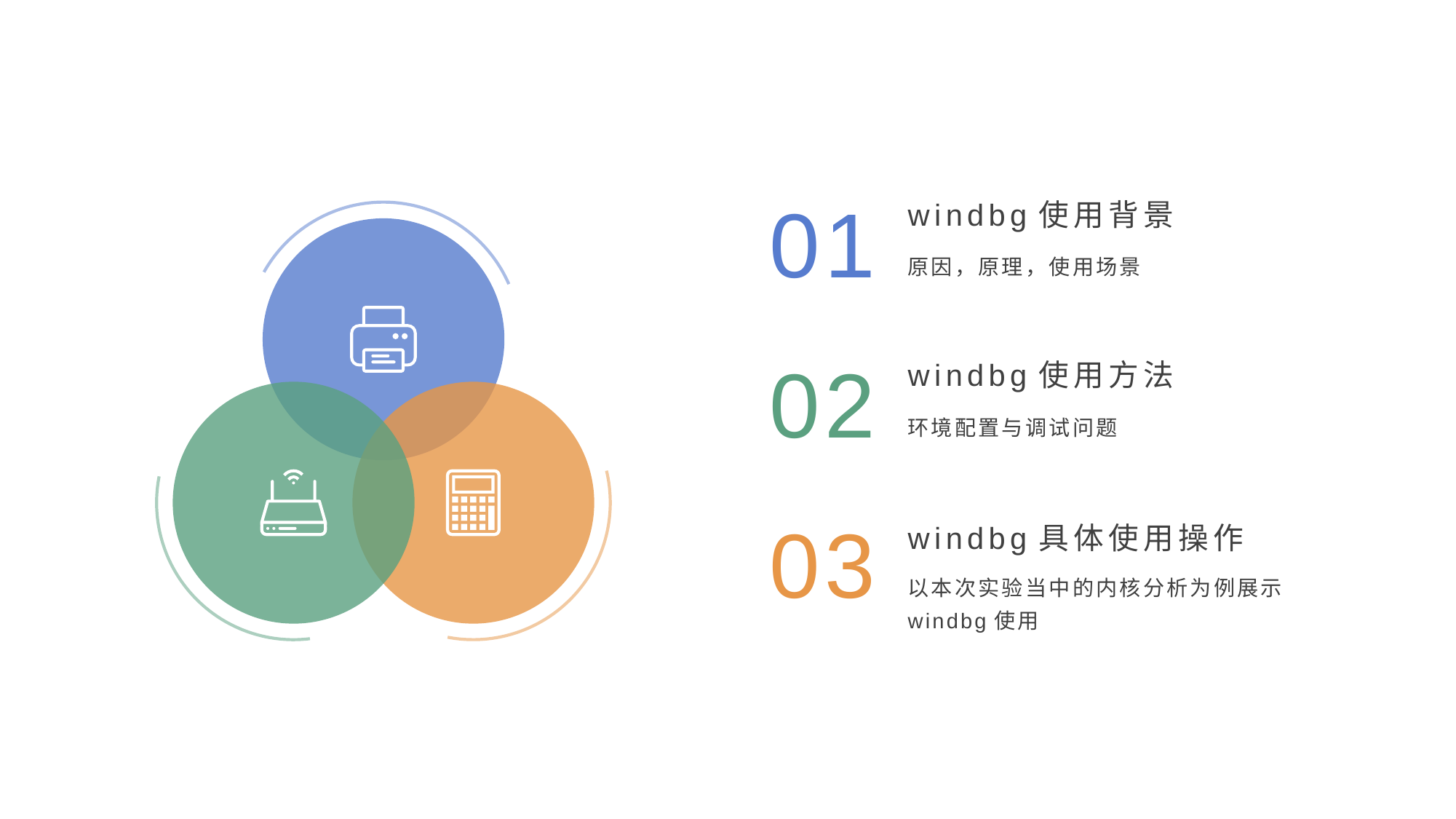

01
windbg使用背景

原因，原理，使用场景

02
windbg使用方法

环境配置与调试问题

03
windbg具体使用操作
以本次实验当中的内核分析为例展示windbg使用